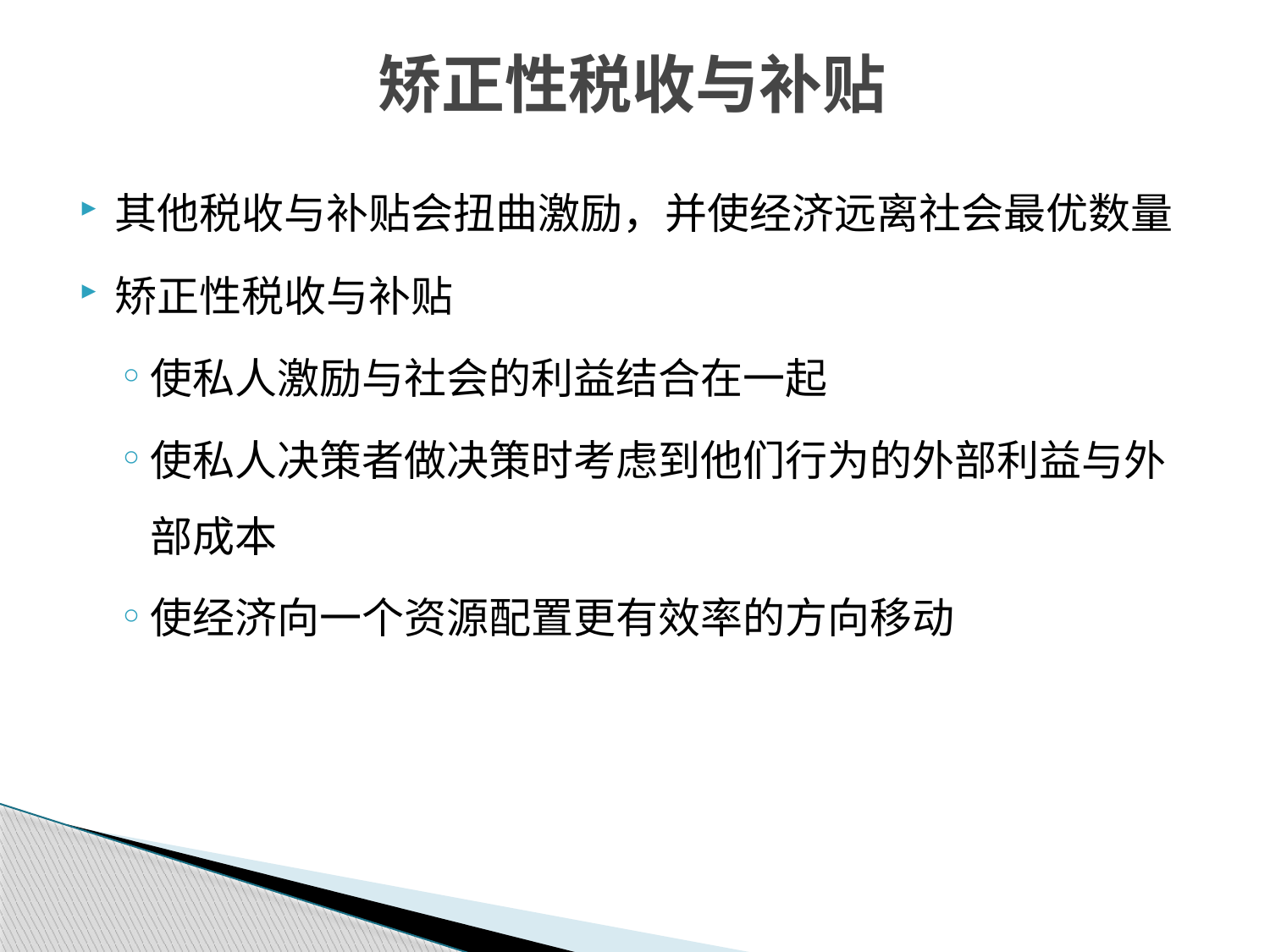

矫正性税收与补贴
其他税收与补贴会扭曲激励，并使经济远离社会最优数量
矫正性税收与补贴
使私人激励与社会的利益结合在一起
使私人决策者做决策时考虑到他们行为的外部利益与外部成本
使经济向一个资源配置更有效率的方向移动